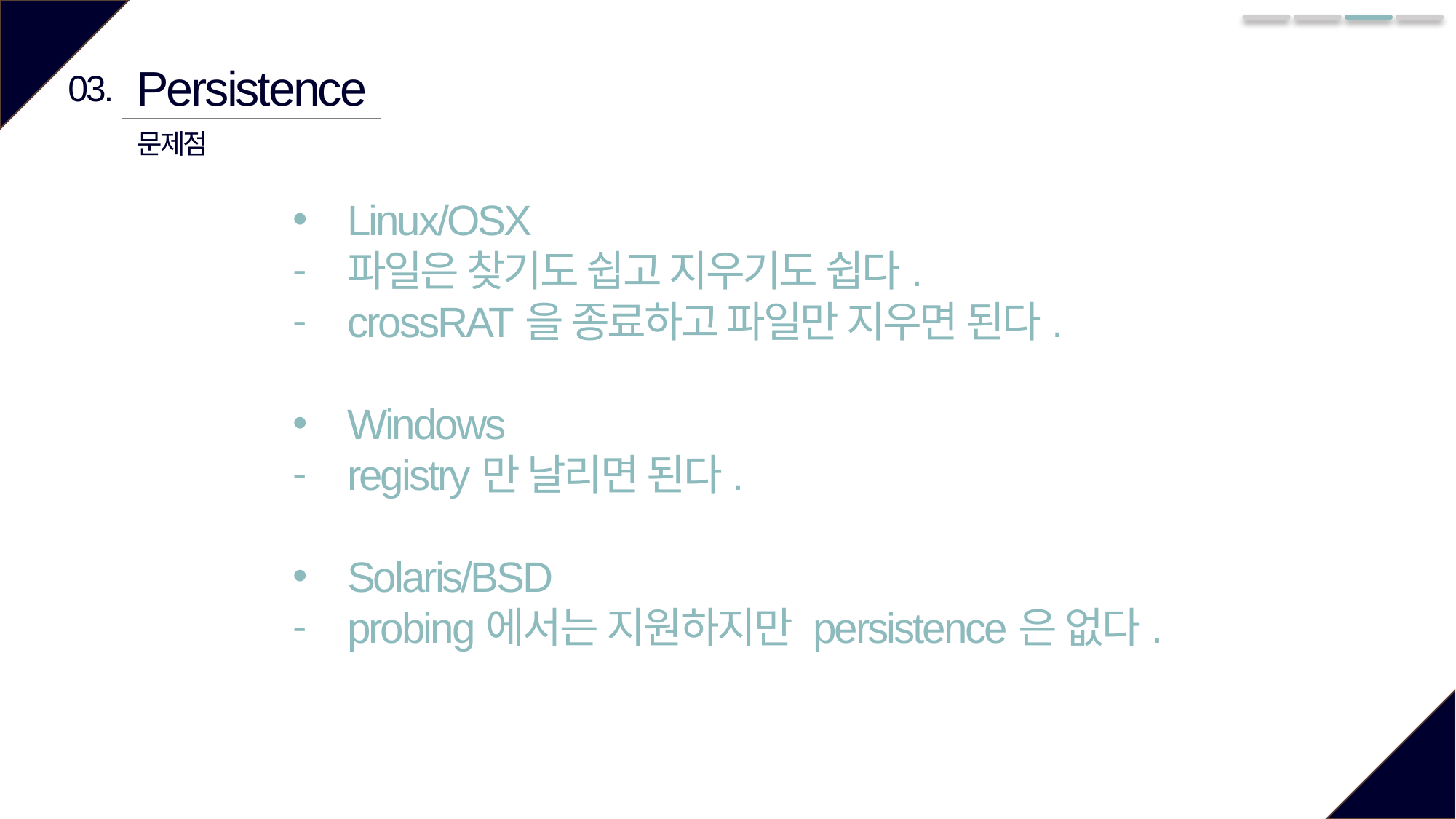

Persistence
03.
문제점
Linux/OSX
파일은 찾기도 쉽고 지우기도 쉽다.
crossRAT을 종료하고 파일만 지우면 된다.

Windows
registry만 날리면 된다.

Solaris/BSD
probing에서는 지원하지만 persistence은 없다.